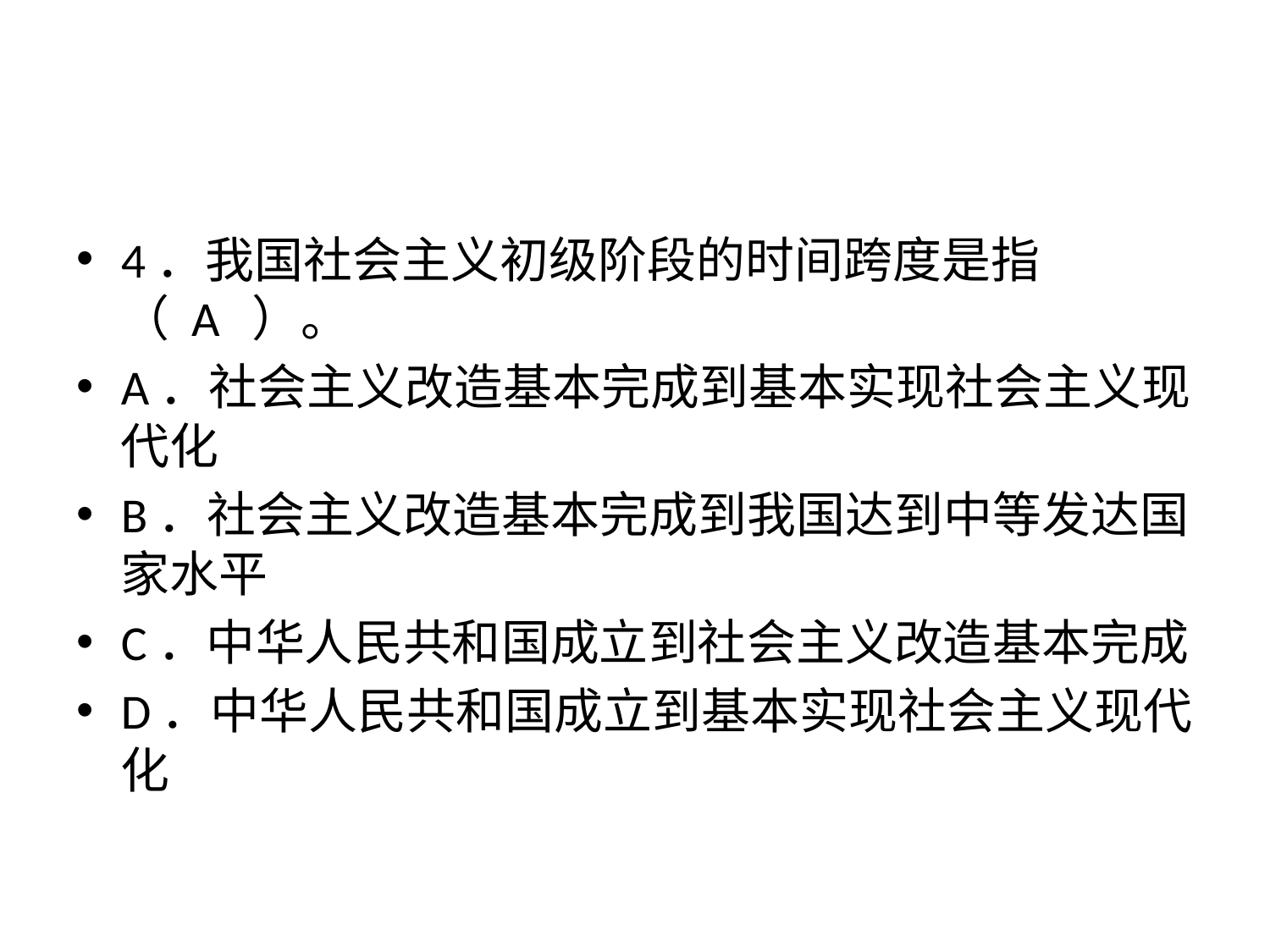

#
4．我国社会主义初级阶段的时间跨度是指（ A  ）。
A．社会主义改造基本完成到基本实现社会主义现代化
B．社会主义改造基本完成到我国达到中等发达国家水平
C．中华人民共和国成立到社会主义改造基本完成
D．中华人民共和国成立到基本实现社会主义现代化